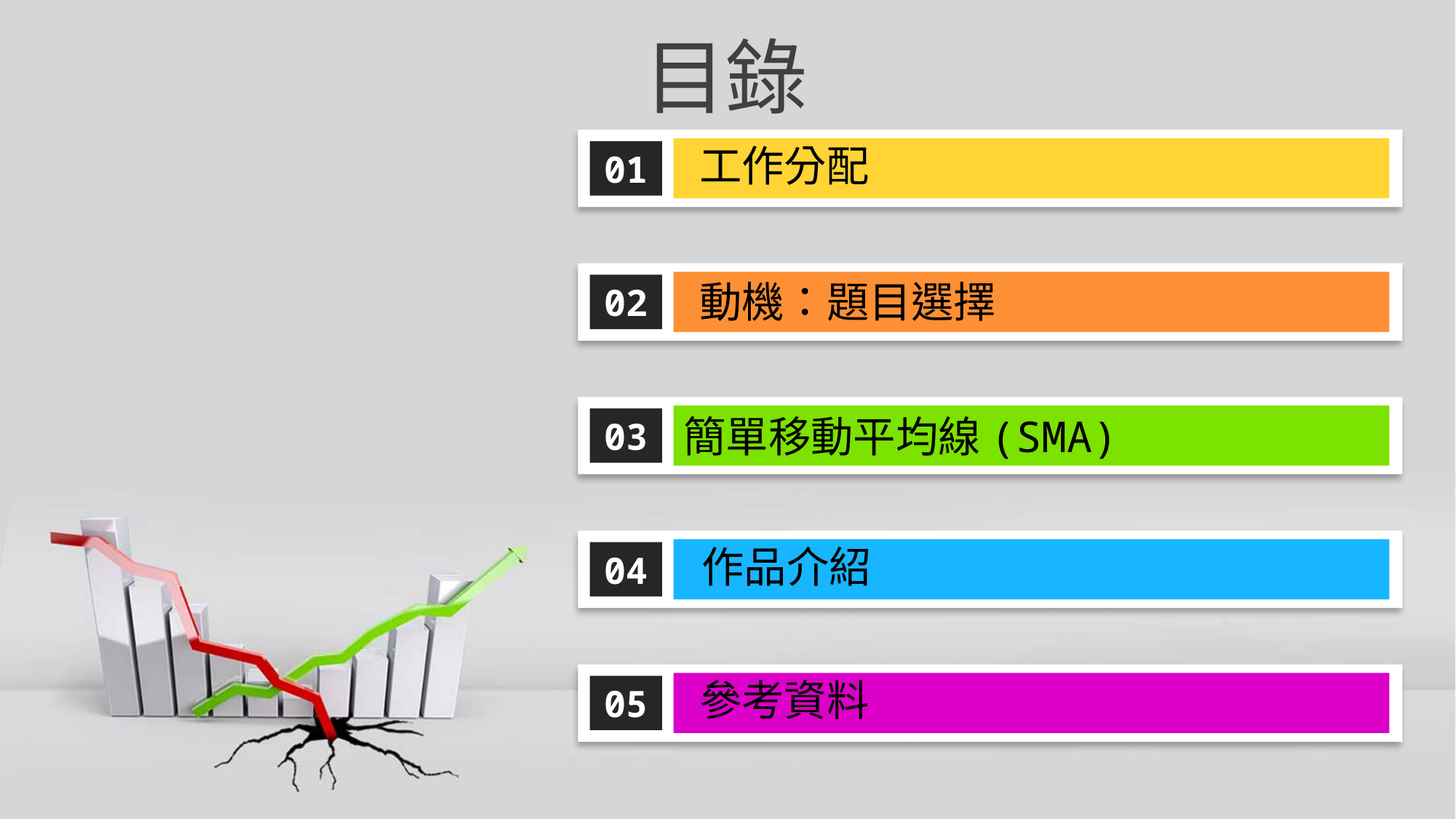

目錄

工作分配

01

動機：題目選擇

02

簡單移動平均線(SMA)

03

作品介紹

04

05
參考資料